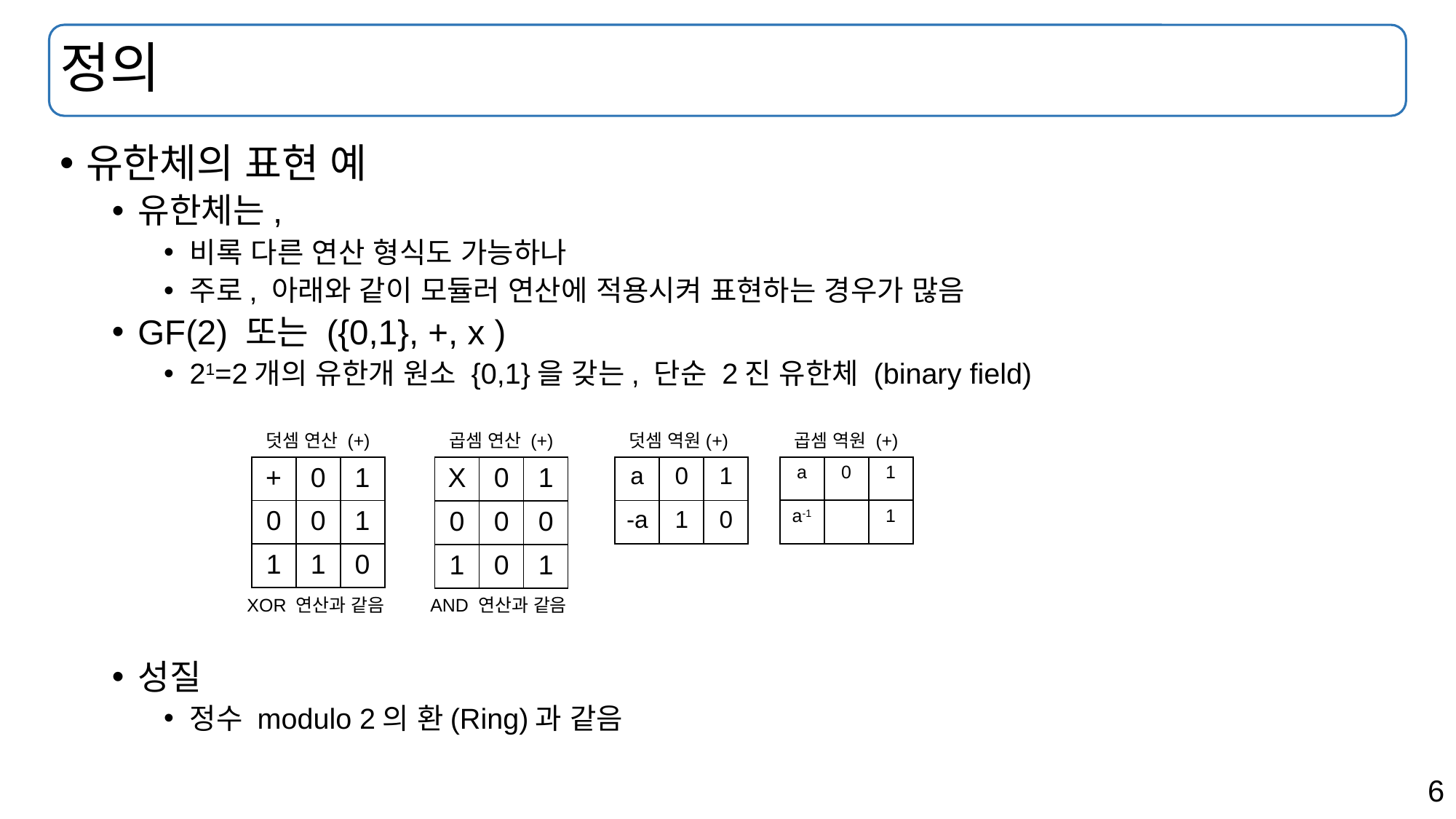

# 정의
유한체의 표현 예
유한체는,
비록 다른 연산 형식도 가능하나
주로, 아래와 같이 모듈러 연산에 적용시켜 표현하는 경우가 많음
GF(2) 또는 ({0,1}, +, x )
21=2개의 유한개 원소 {0,1}을 갖는, 단순 2진 유한체 (binary field)

성질
정수 modulo 2의 환(Ring)과 같음

곱셈 역원 (+)
덧셈 연산 (+)
곱셈 연산 (+)
덧셈 역원(+)
| a | 0 | 1 |
| --- | --- | --- |
| a-1 |  | 1 |
| + | 0 | 1 |
| --- | --- | --- |
| 0 | 0 | 1 |
| 1 | 1 | 0 |
| X | 0 | 1 |
| --- | --- | --- |
| 0 | 0 | 0 |
| 1 | 0 | 1 |
| a | 0 | 1 |
| --- | --- | --- |
| -a | 1 | 0 |
XOR 연산과 같음
AND 연산과 같음